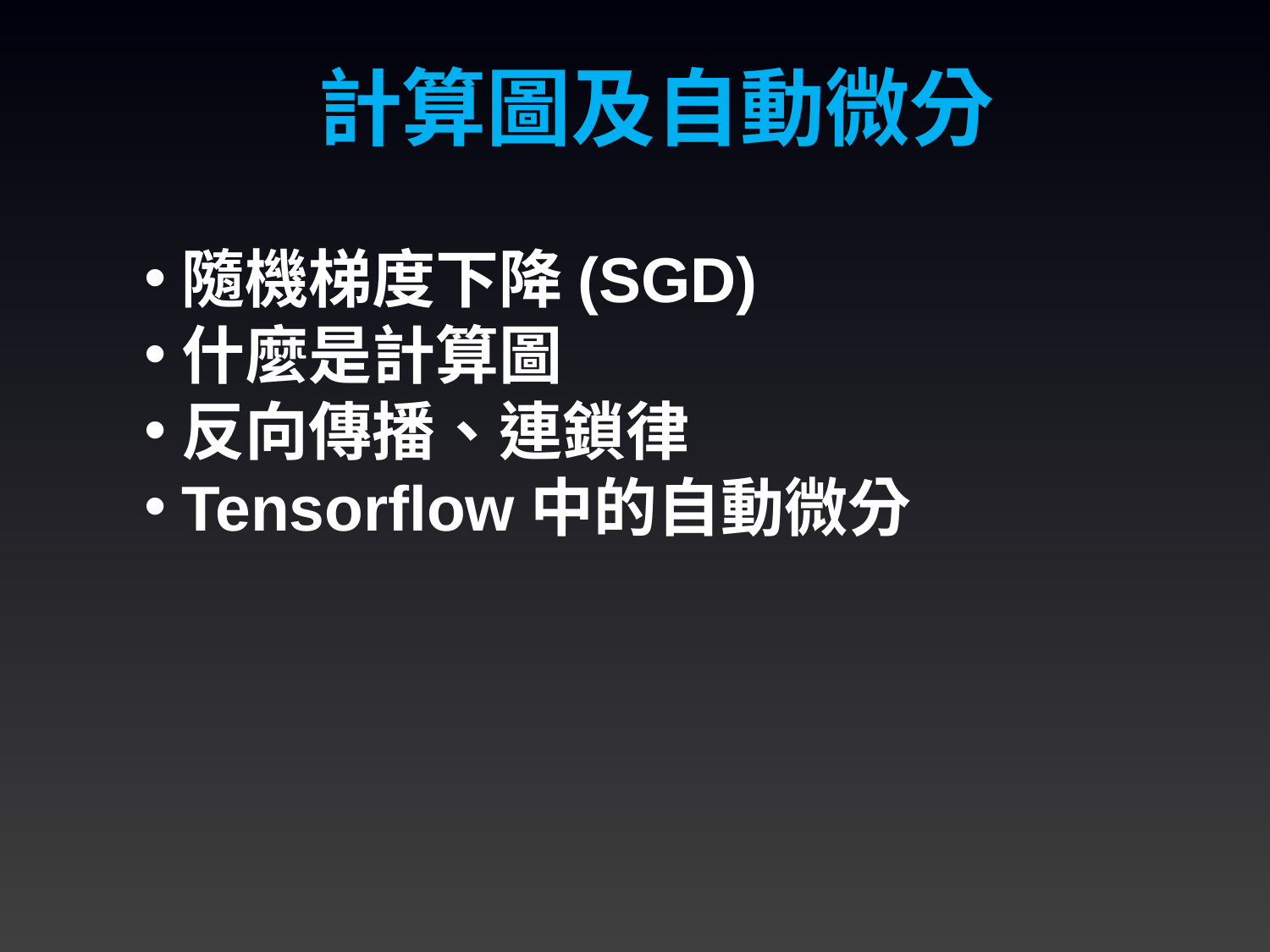

計算圖及自動微分
隨機梯度下降(SGD)
什麼是計算圖
反向傳播、連鎖律
Tensorflow中的自動微分